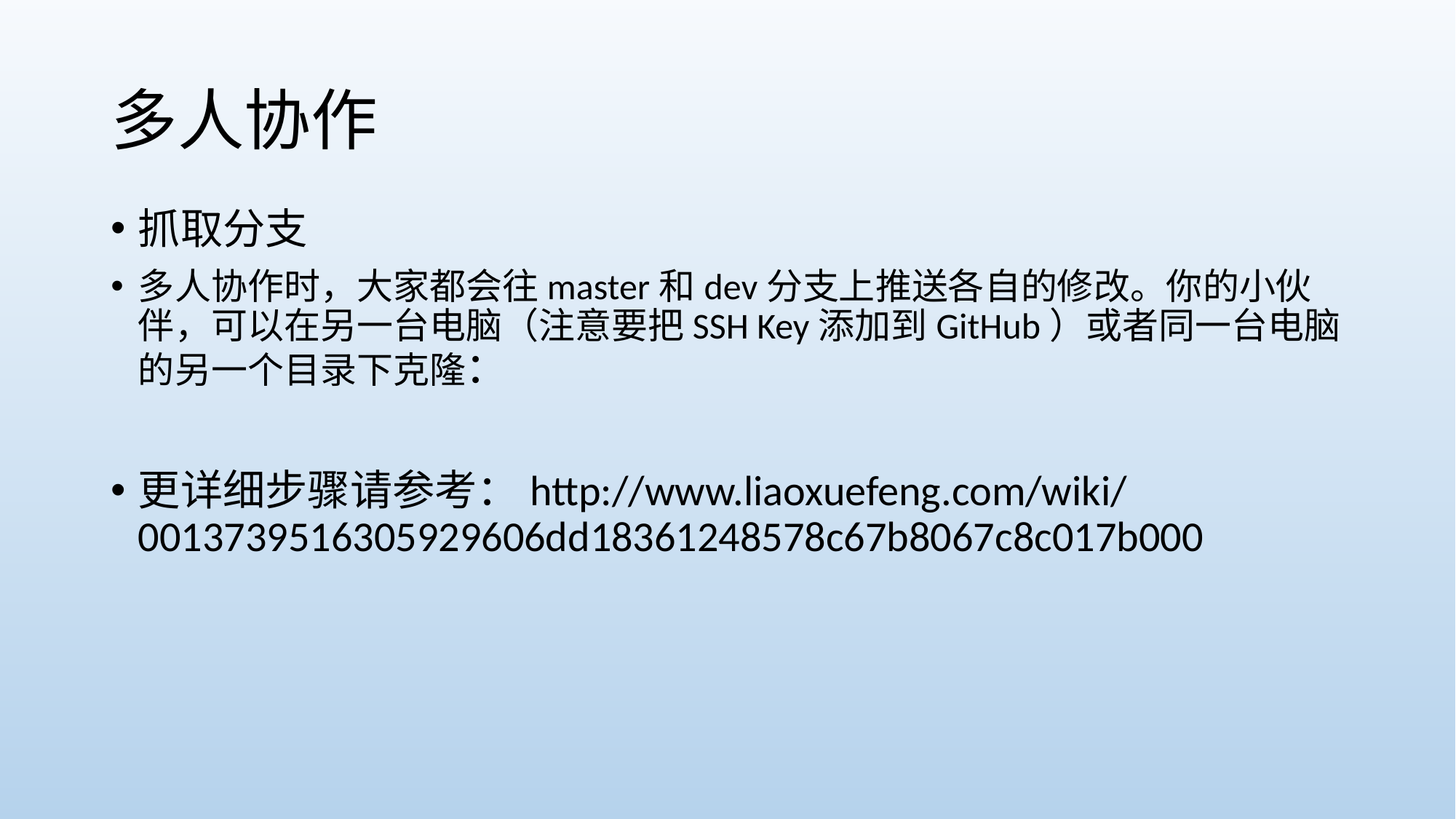

# 多人协作
抓取分支
多人协作时，大家都会往master和dev分支上推送各自的修改。你的小伙伴，可以在另一台电脑（注意要把SSH Key添加到GitHub）或者同一台电脑的另一个目录下克隆：

更详细步骤请参考：http://www.liaoxuefeng.com/wiki/0013739516305929606dd18361248578c67b8067c8c017b000